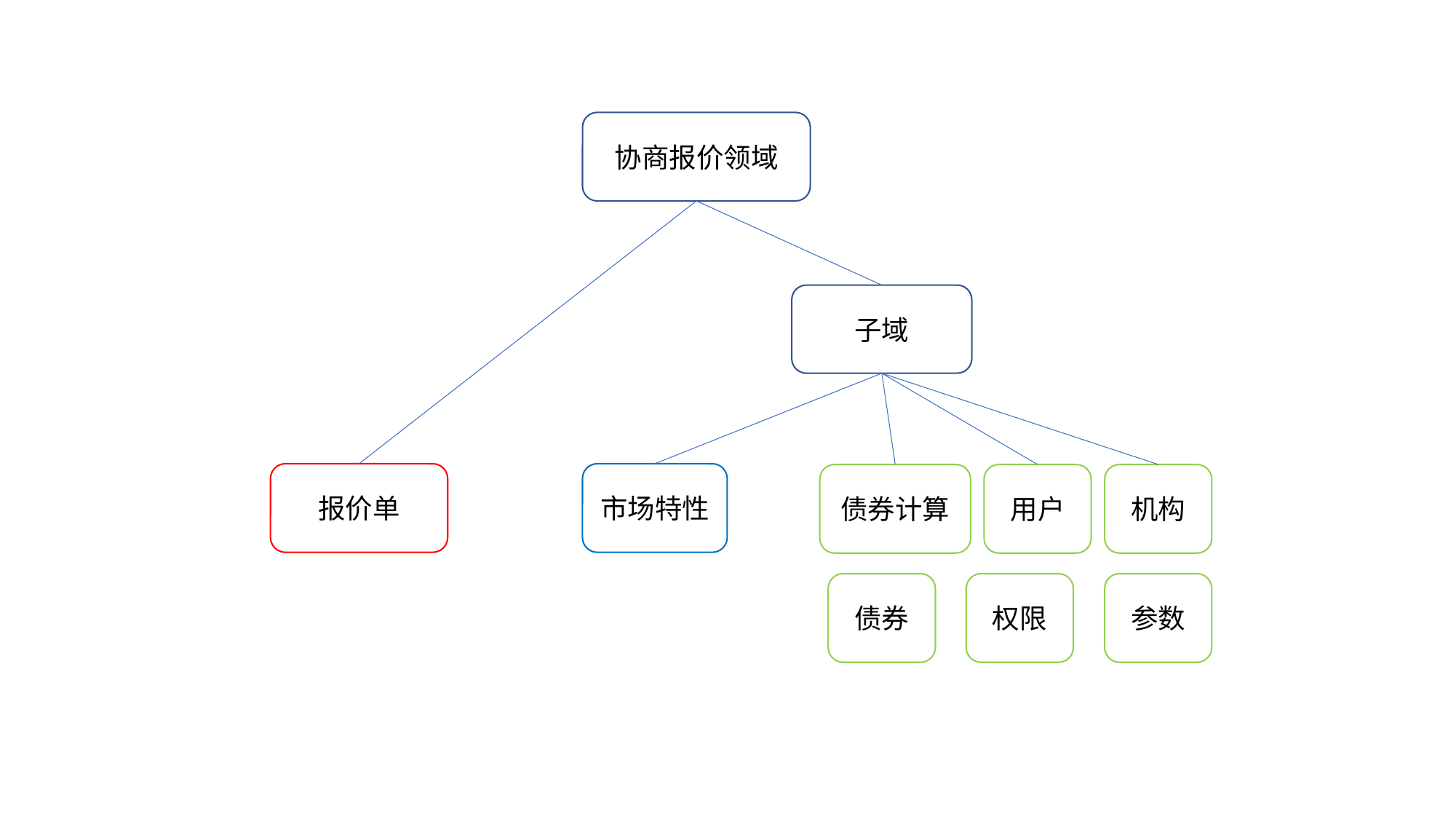

协商报价领域
子域
报价单
市场特性
债券计算
用户
机构
债券
权限
参数